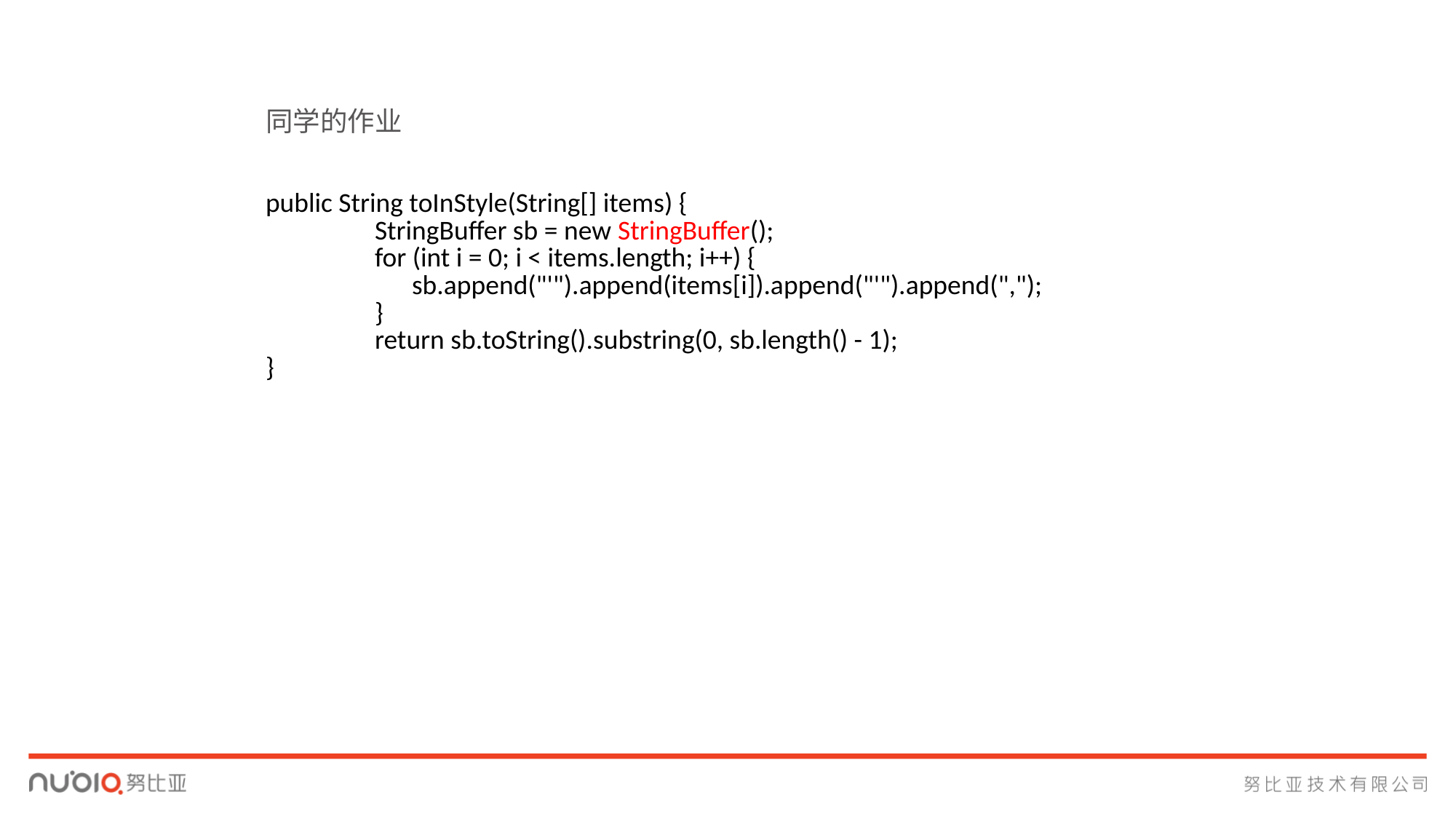

同学的作业

public String toInStyle(String[] items) {
	StringBuffer sb = new StringBuffer();
	for (int i = 0; i < items.length; i++) {
	      sb.append("'").append(items[i]).append("'").append(",");
	}
	return sb.toString().substring(0, sb.length() - 1);
}